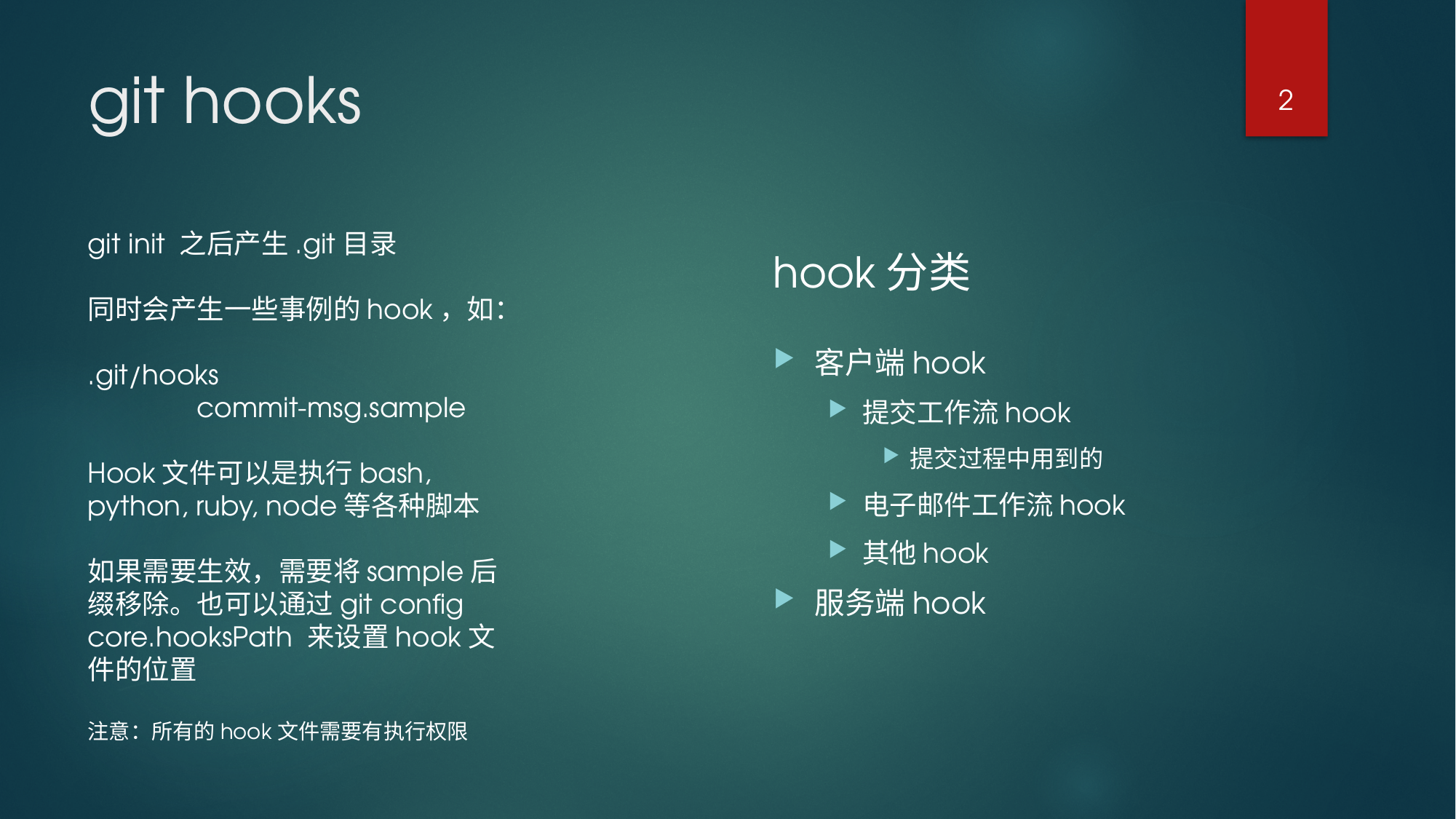

# git hooks
2
git init 之后产生.git目录

同时会产生一些事例的hook，如：

.git/hooks
	commit-msg.sample

Hook文件可以是执行bash, python, ruby, node等各种脚本

如果需要生效，需要将sample后缀移除。也可以通过git config core.hooksPath 来设置hook文件的位置

注意：所有的hook文件需要有执行权限
hook分类

客户端hook
提交工作流hook
提交过程中用到的
电子邮件工作流hook
其他hook
服务端hook